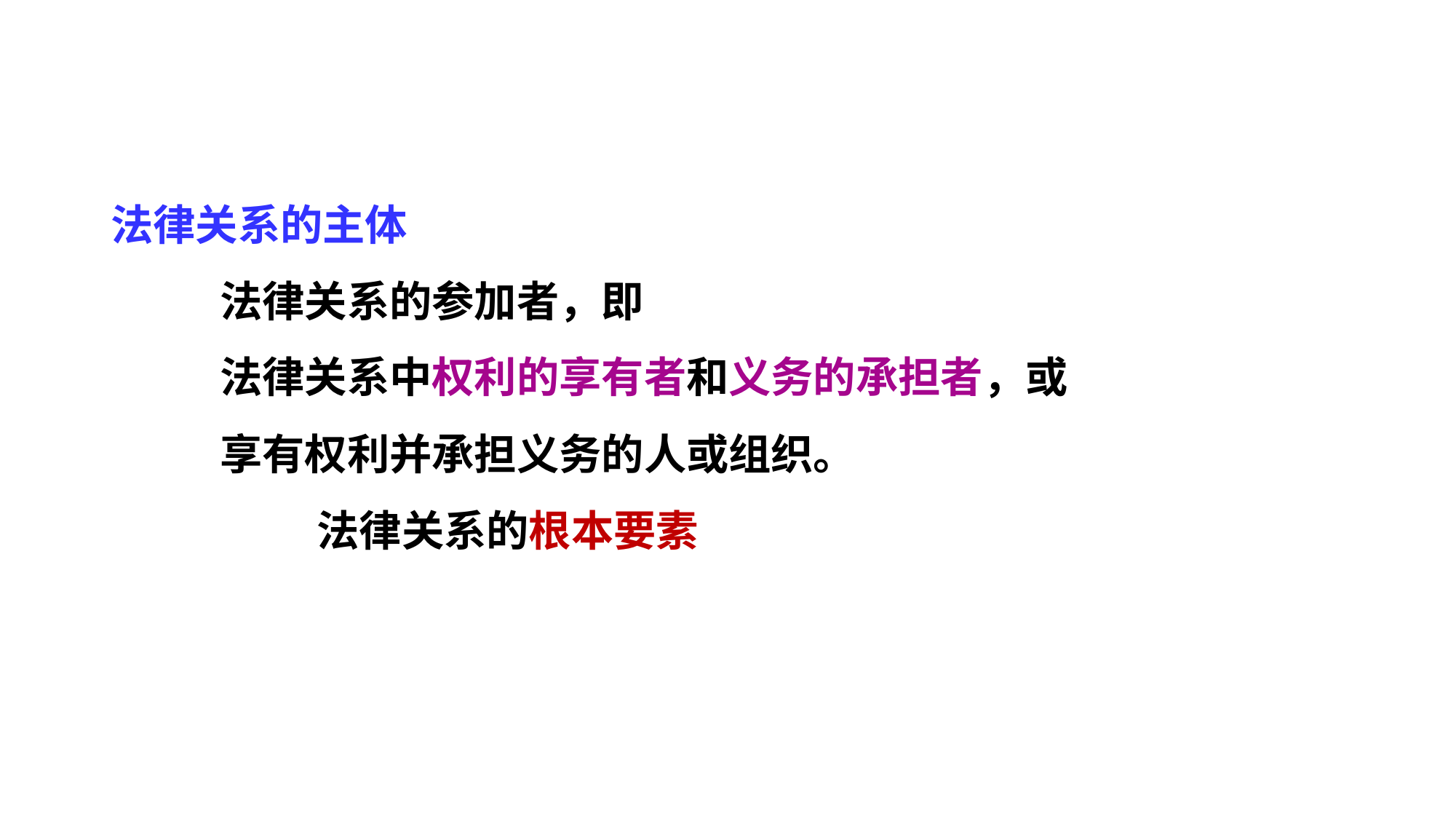

法律关系的主体
	法律关系的参加者，即
	法律关系中权利的享有者和义务的承担者，或
	享有权利并承担义务的人或组织。
	         法律关系的根本要素